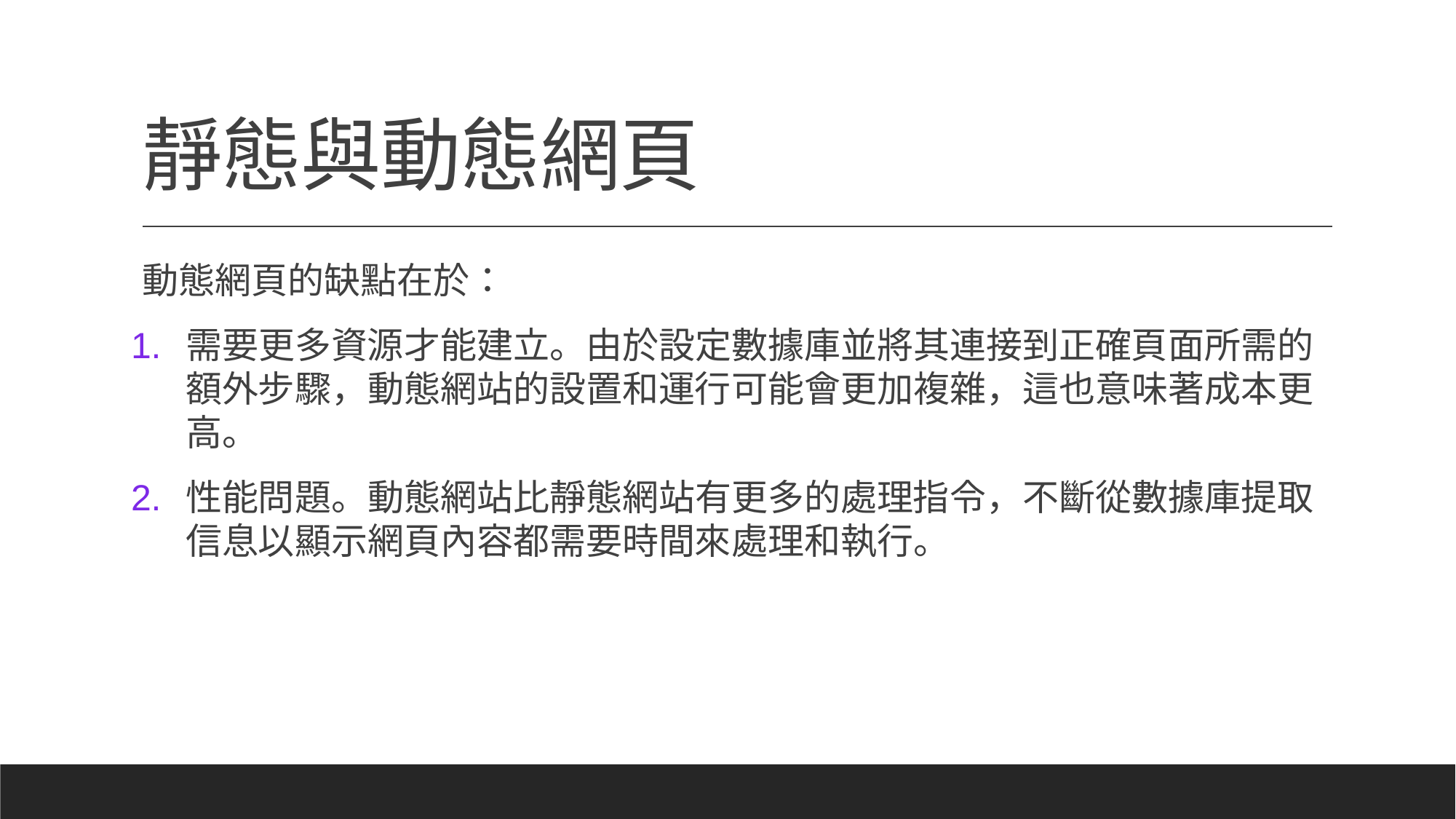

# 靜態與動態網頁
動態網頁的缺點在於：
需要更多資源才能建立。由於設定數據庫並將其連接到正確頁面所需的額外步驟，動態網站的設置和運行可能會更加複雜，這也意味著成本更高。
性能問題。動態網站比靜態網站有更多的處理指令，不斷從數據庫提取信息以顯示網頁內容都需要時間來處理和執行。